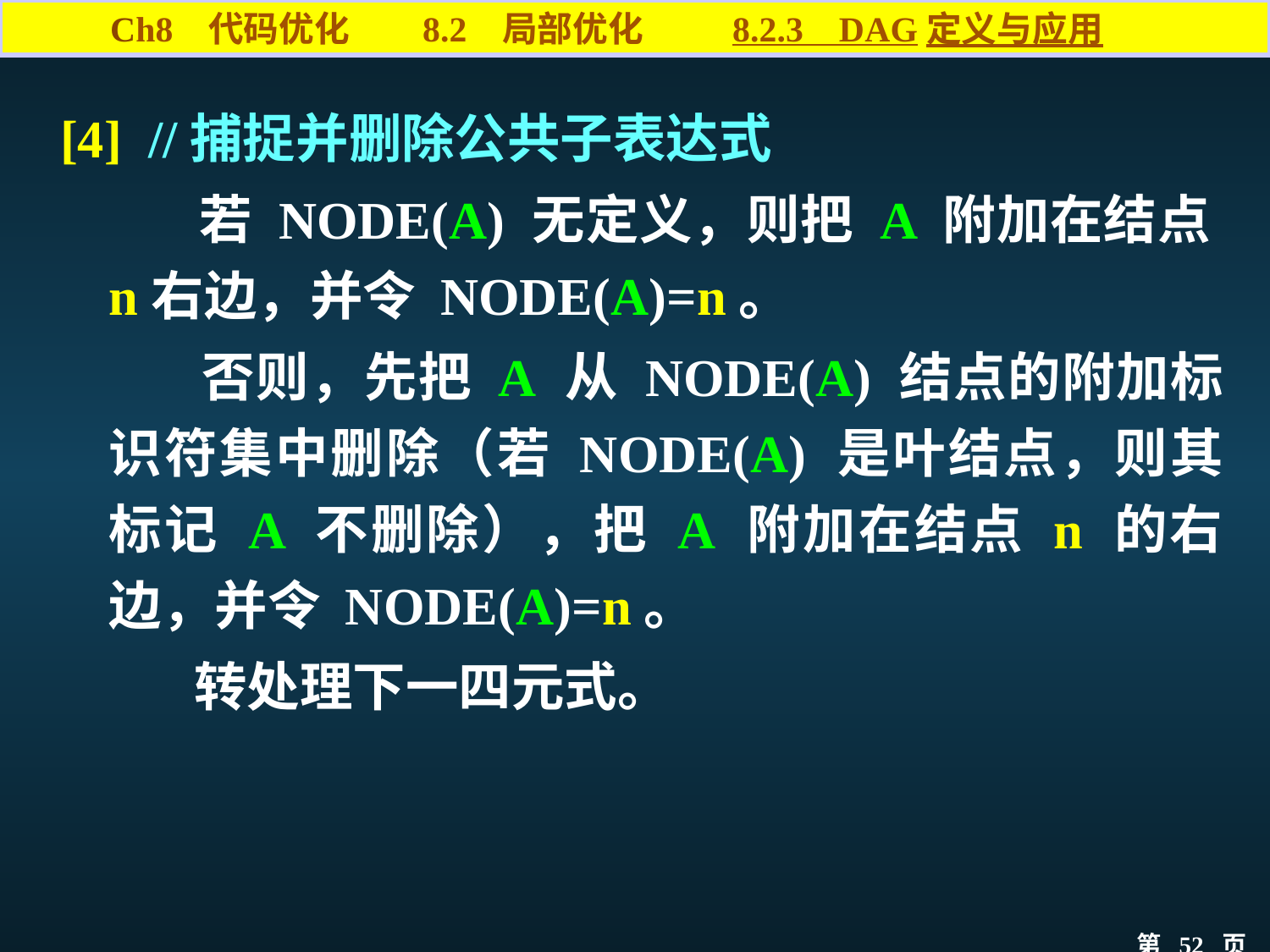

Ch8   代码优化        8.2   局部优化          8.2.3    DAG定义与应用
[4]  //捕捉并删除公共子表达式
	      若 NODE(A) 无定义，则把 A 附加在结点n右边，并令 NODE(A)=n。
	      否则，先把 A 从 NODE(A) 结点的附加标识符集中删除（若 NODE(A) 是叶结点，则其标记 A 不删除），把 A 附加在结点 n 的右边，并令 NODE(A)=n。
	      转处理下一四元式。